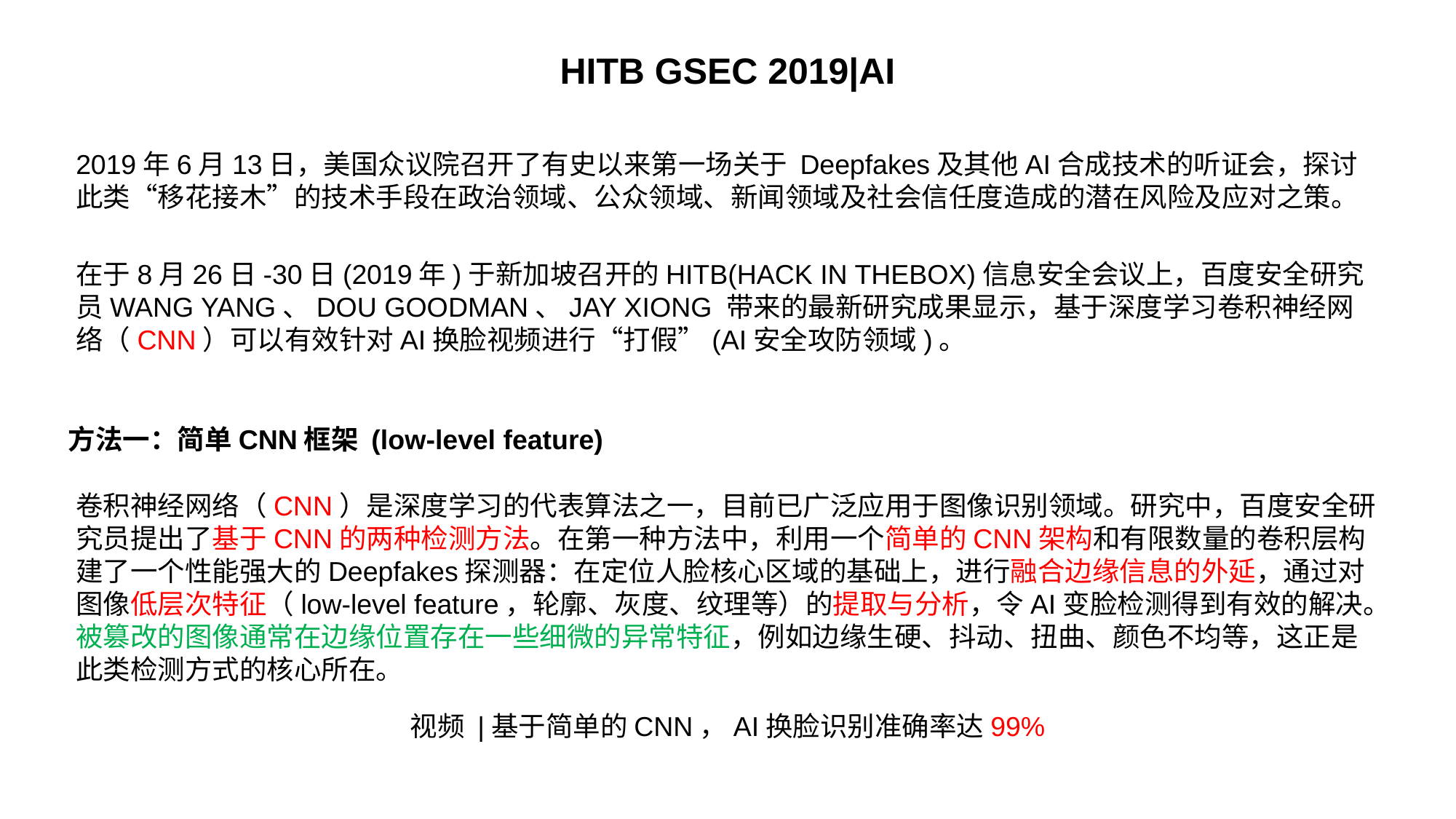

HITB GSEC 2019|AI

2019年6月13日，美国众议院召开了有史以来第一场关于 Deepfakes及其他AI合成技术的听证会，探讨此类“移花接木”的技术手段在政治领域、公众领域、新闻领域及社会信任度造成的潜在风险及应对之策。
在于8月26日-30日(2019年)于新加坡召开的HITB(HACK IN THEBOX)信息安全会议上，百度安全研究员WANG YANG、DOU GOODMAN、JAY XIONG 带来的最新研究成果显示，基于深度学习卷积神经网络（CNN）可以有效针对AI换脸视频进行“打假”(AI安全攻防领域)。

方法一：简单CNN框架 (low-level feature)
卷积神经网络（CNN）是深度学习的代表算法之一，目前已广泛应用于图像识别领域。研究中，百度安全研究员提出了基于CNN的两种检测方法。在第一种方法中，利用一个简单的CNN架构和有限数量的卷积层构建了一个性能强大的Deepfakes探测器：在定位人脸核心区域的基础上，进行融合边缘信息的外延，通过对图像低层次特征（low-level feature，轮廓、灰度、纹理等）的提取与分析，令AI变脸检测得到有效的解决。被篡改的图像通常在边缘位置存在一些细微的异常特征，例如边缘生硬、抖动、扭曲、颜色不均等，这正是此类检测方式的核心所在。
视频 |基于简单的CNN，AI换脸识别准确率达99%